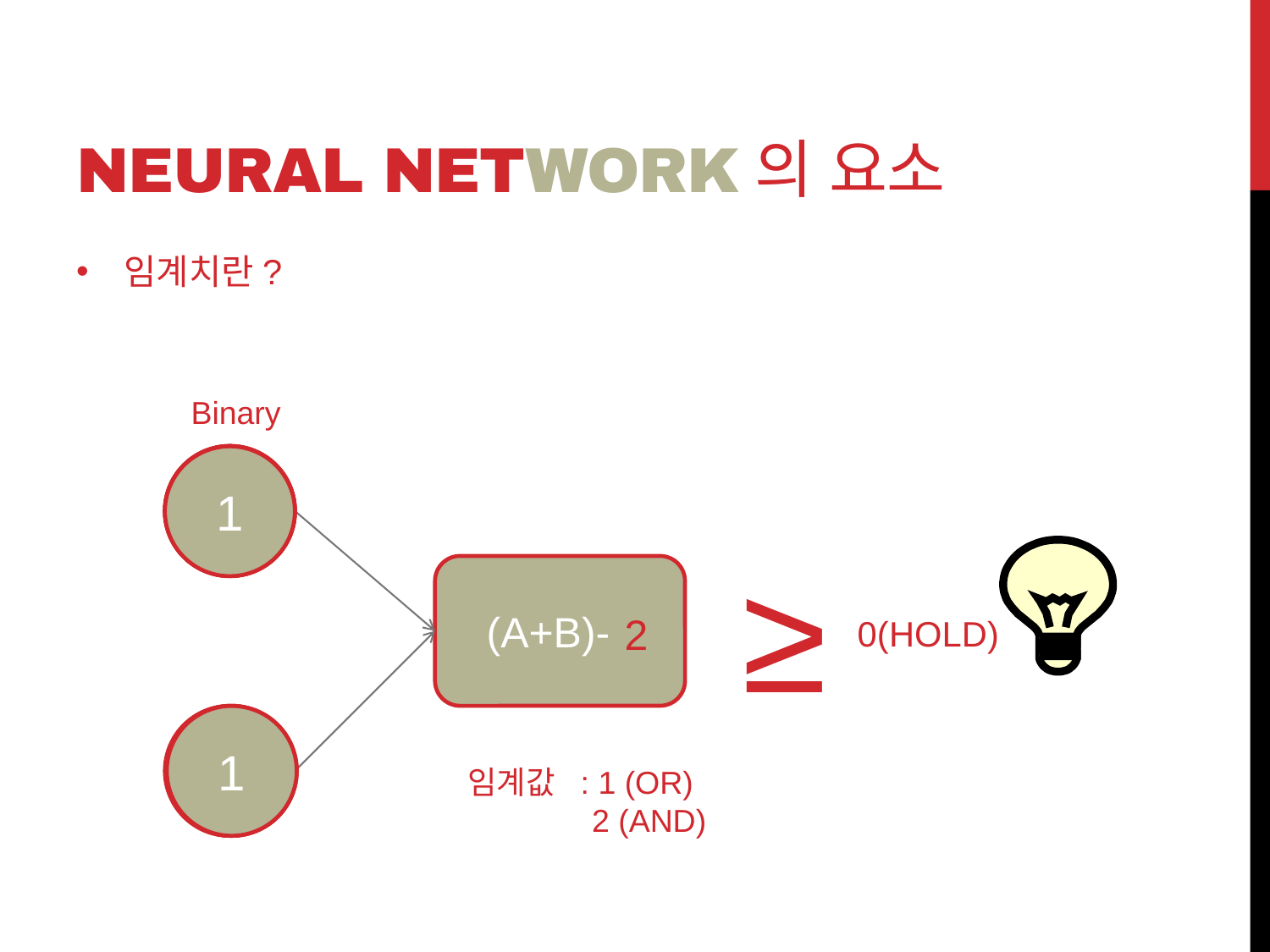

# Neural Network의 요소
임계치란?
Binary
A
0
1
1
≥

(A+B)-1
2
0(HOLD)
B
0
1
임계값  : 1 (OR)
              2 (AND)